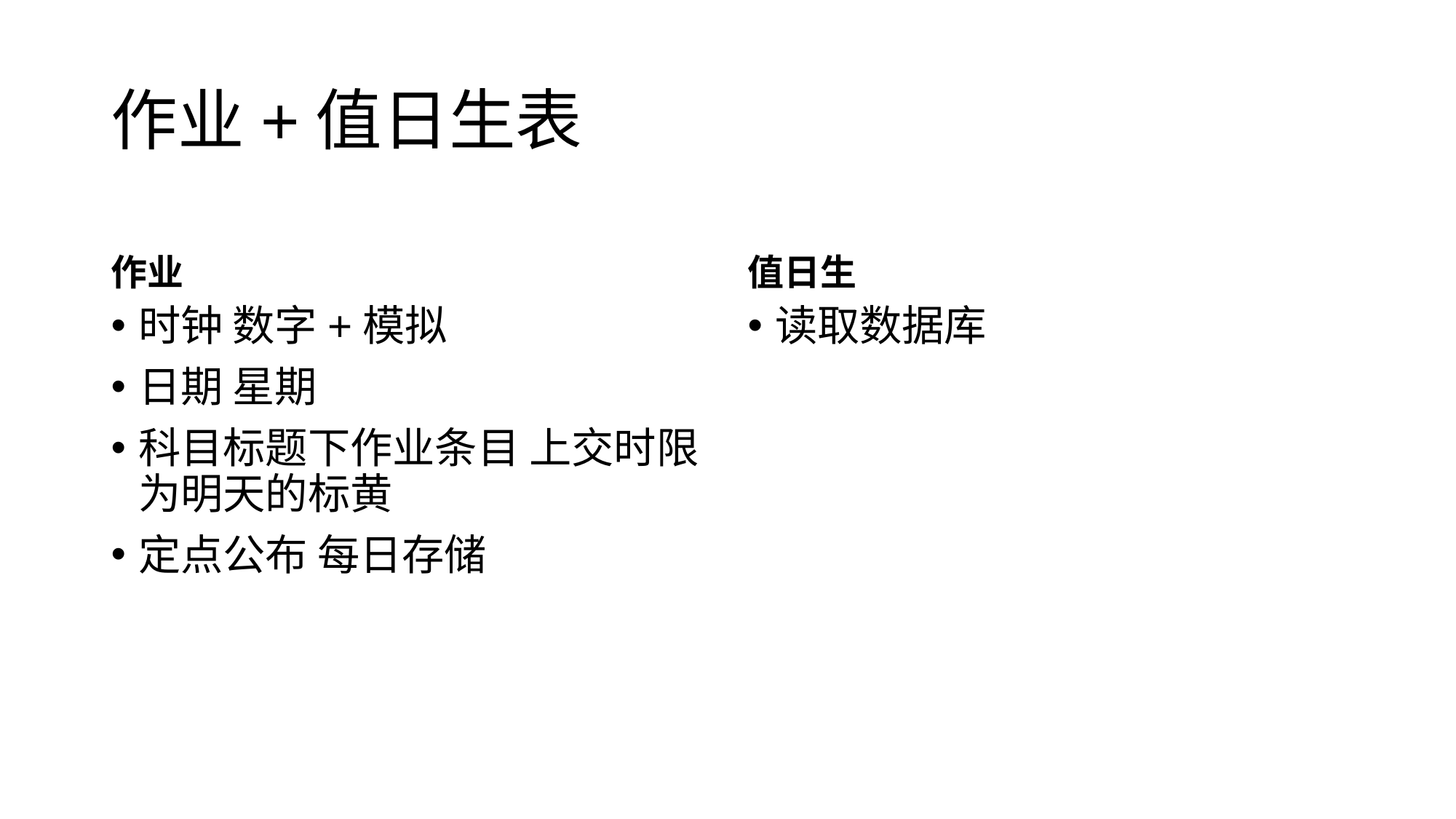

# 作业+值日生表
作业
值日生
时钟 数字+模拟
日期 星期
科目标题下作业条目 上交时限为明天的标黄
定点公布 每日存储
读取数据库